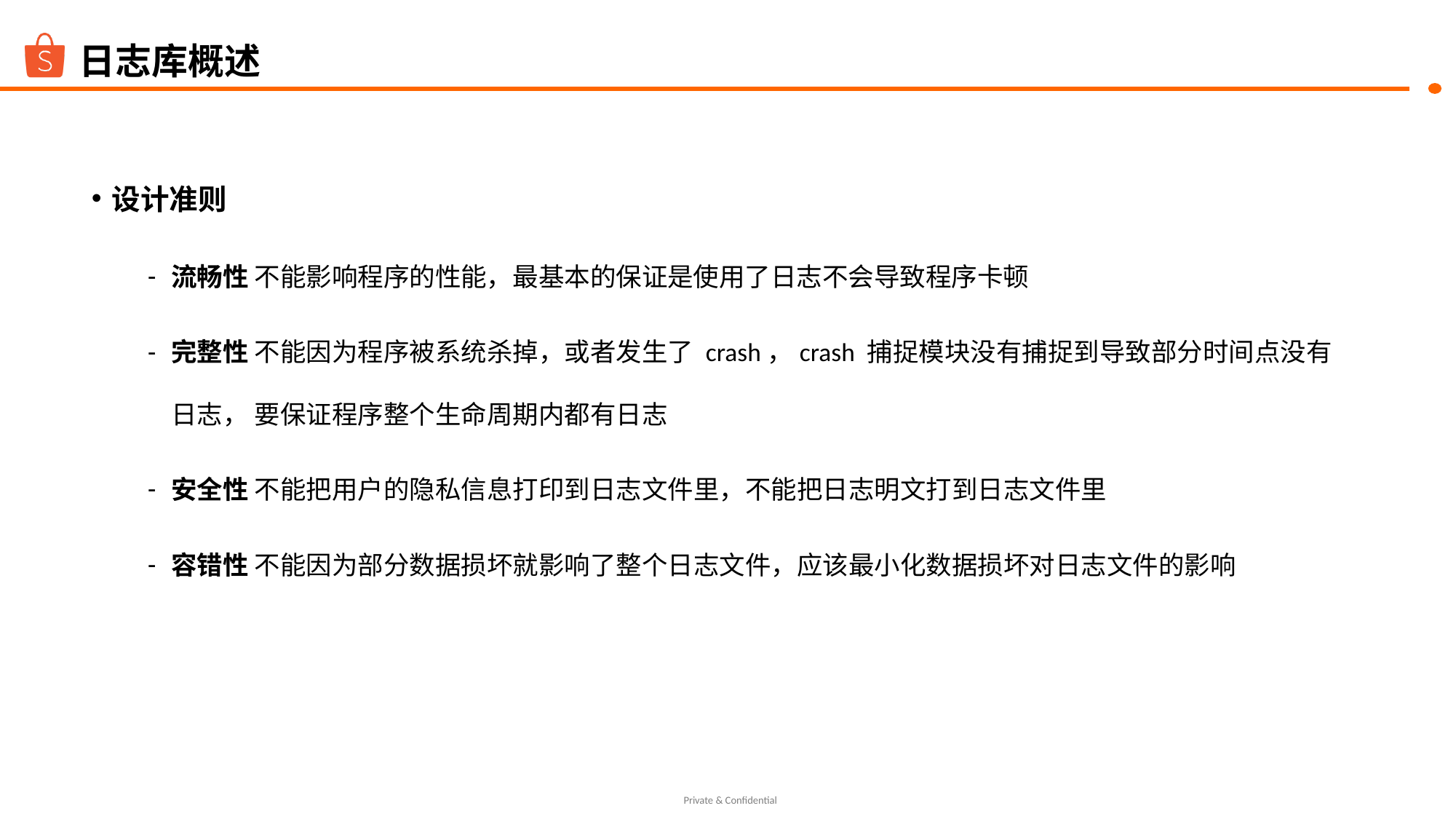

# 日志库概述
设计准则
流畅性 不能影响程序的性能，最基本的保证是使用了日志不会导致程序卡顿
完整性 不能因为程序被系统杀掉，或者发生了 crash，crash 捕捉模块没有捕捉到导致部分时间点没有日志， 要保证程序整个生命周期内都有日志
安全性 不能把用户的隐私信息打印到日志文件里，不能把日志明文打到日志文件里
容错性 不能因为部分数据损坏就影响了整个日志文件，应该最小化数据损坏对日志文件的影响